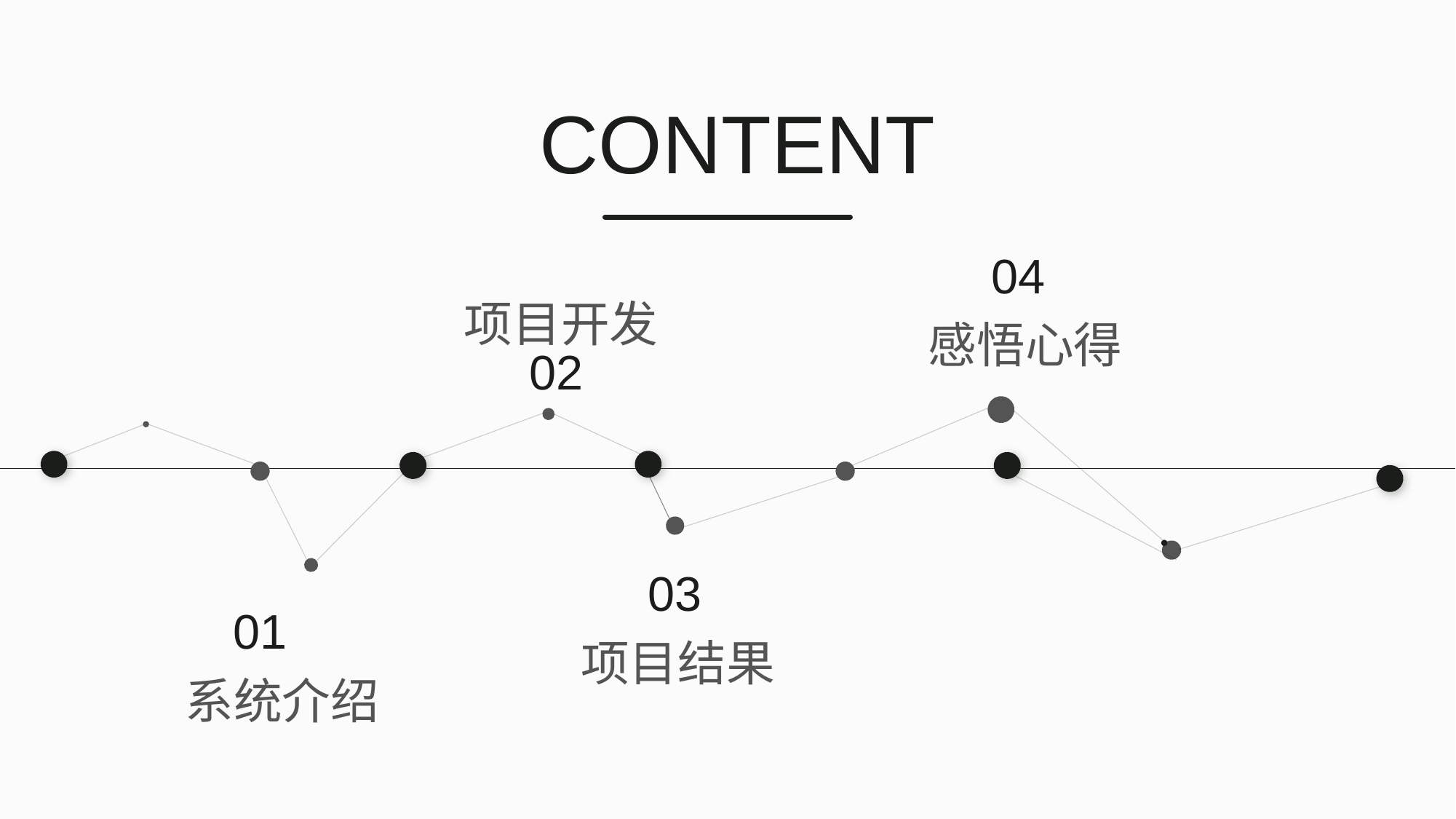

CONTENT
04
项目开发
感悟心得
02

03

01
项目结果
系统介绍